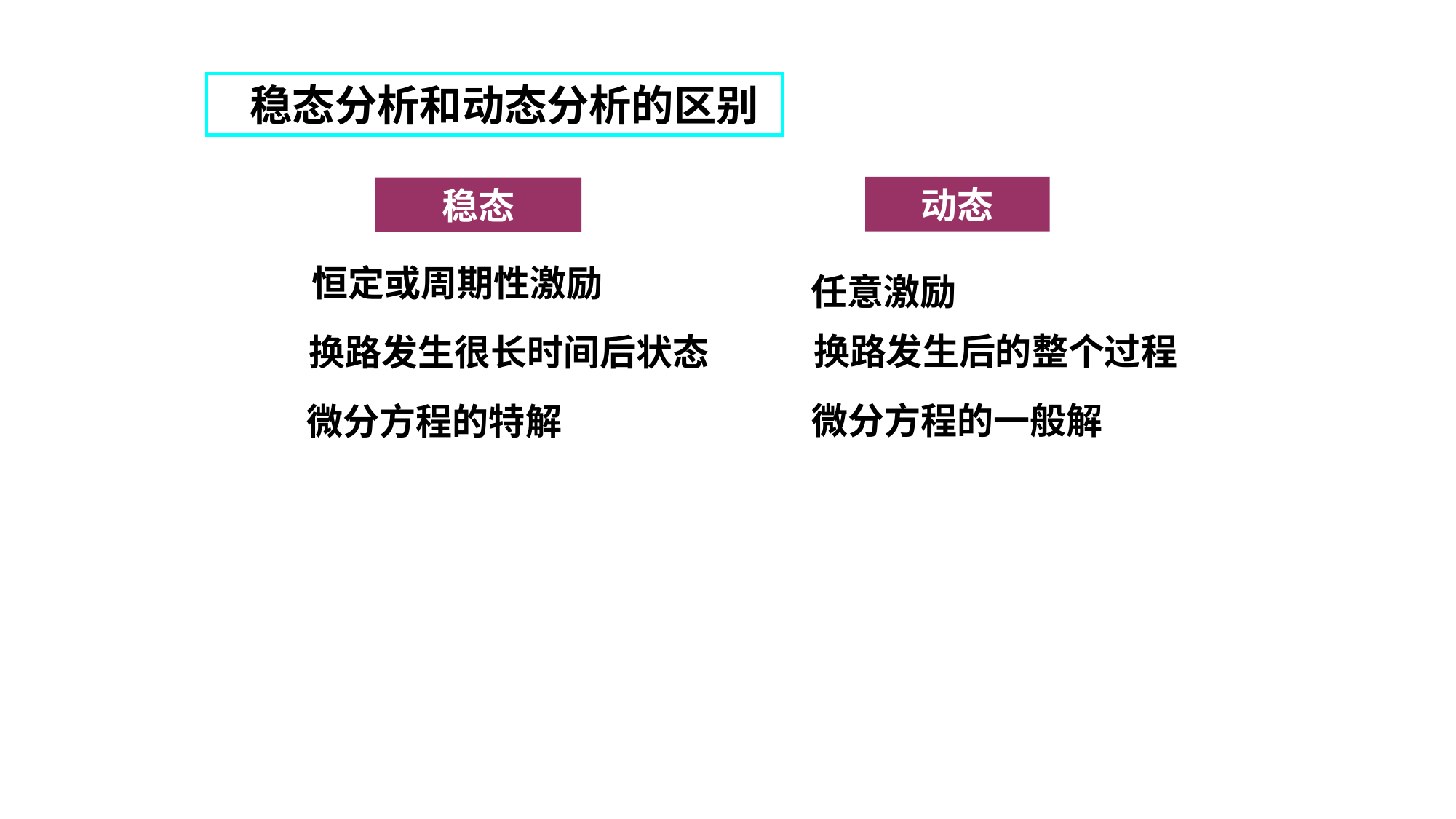

稳态分析和动态分析的区别
动态
稳态
恒定或周期性激励

换路发生很长时间后状态
微分方程的特解

任意激励
换路发生后的整个过程
微分方程的一般解